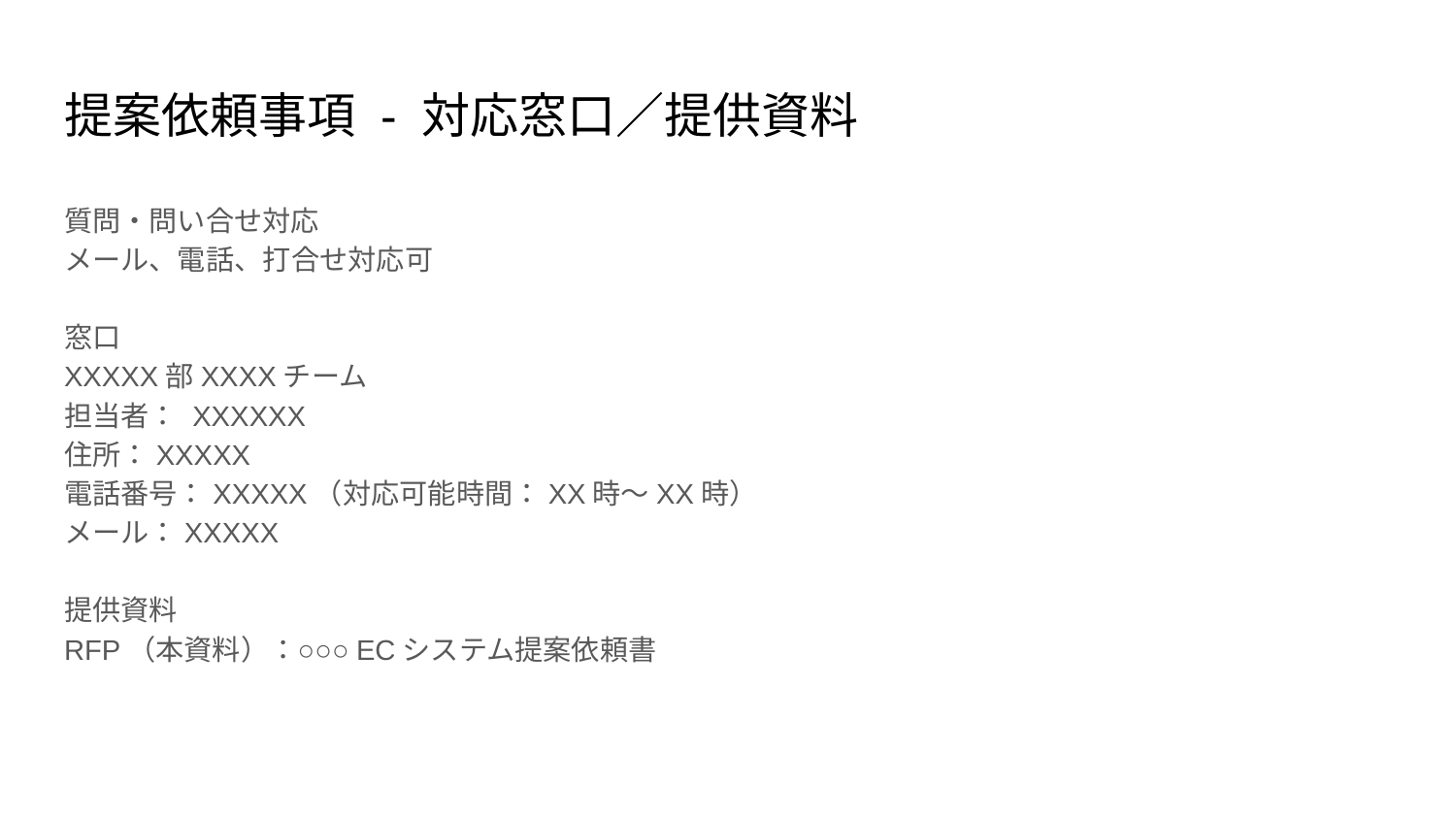

# 提案依頼事項 - 対応窓口／提供資料
質問・問い合せ対応
メール、電話、打合せ対応可

窓口
XXXXX部XXXXチーム
担当者： XXXXXX
住所：XXXXX
電話番号：XXXXX（対応可能時間：XX時～XX時）
メール：XXXXX

提供資料
RFP（本資料）：○○○ECシステム提案依頼書